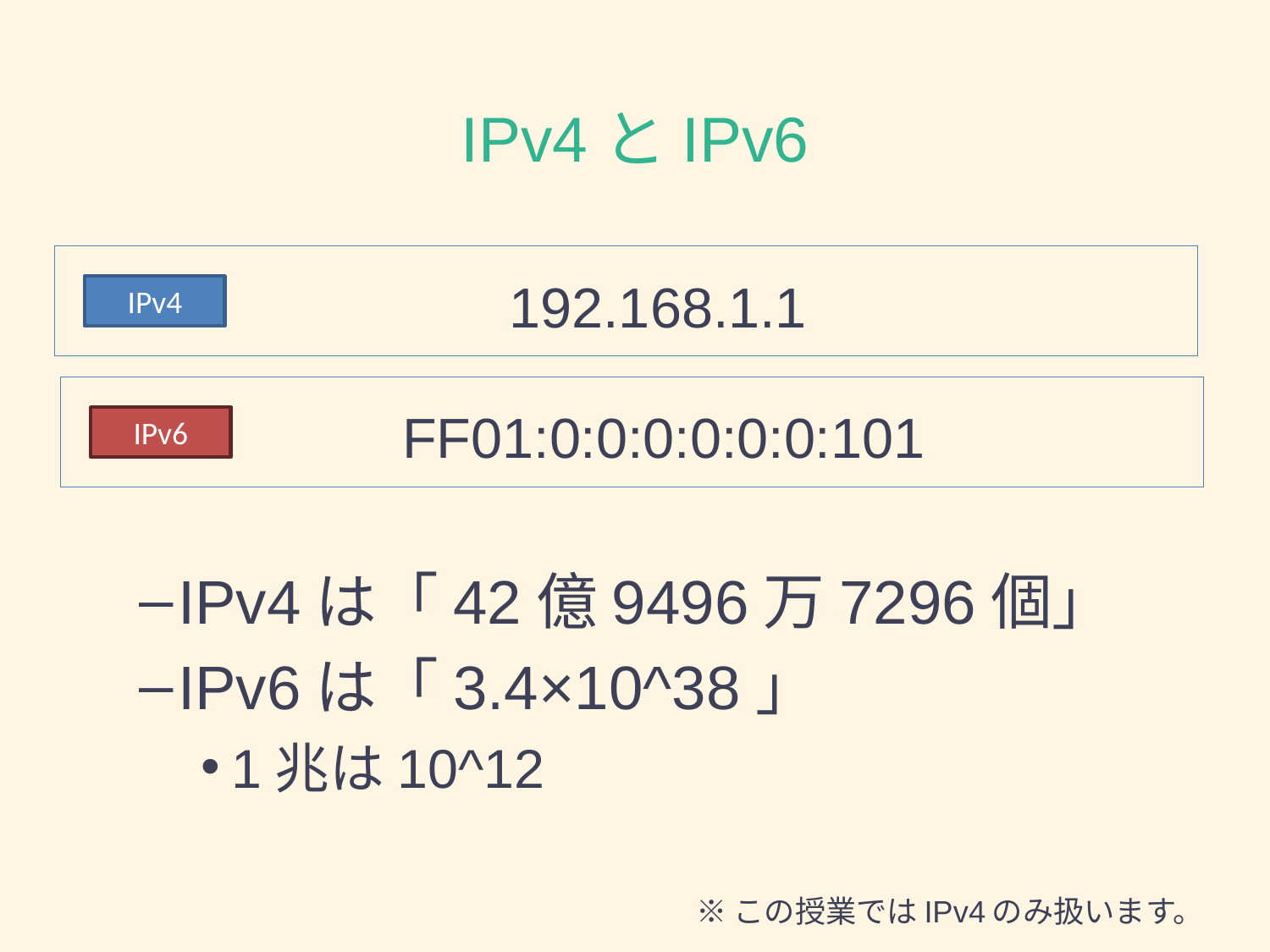

# IPv4とIPv6
192.168.1.1
IPv4
FF01:0:0:0:0:0:0:101
IPv6
IPv4は「42億9496万7296個」
IPv6は「3.4×10^38」
1兆は10^12
※この授業ではIPv4のみ扱います。